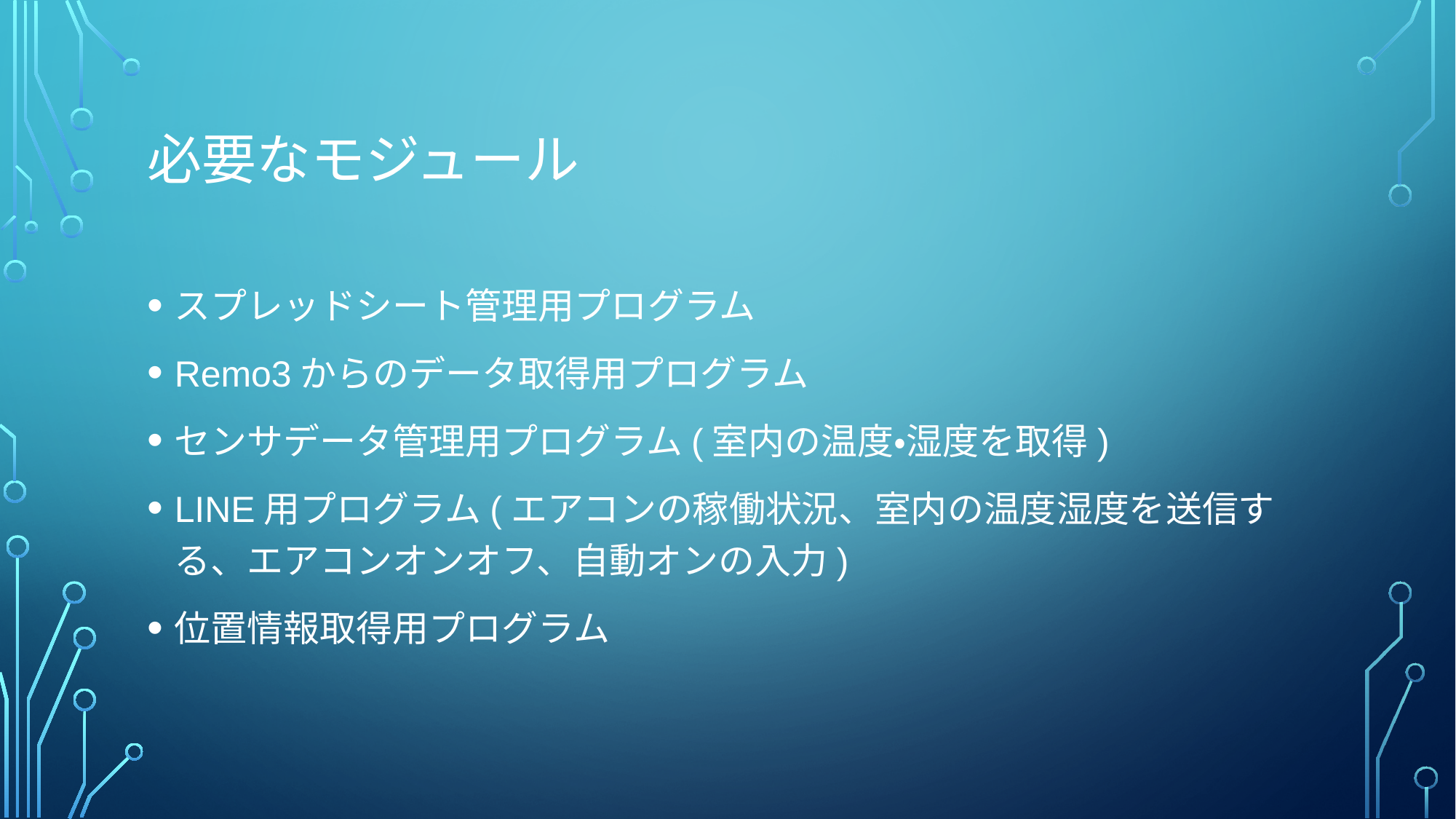

# 必要なモジュール
スプレッドシート管理用プログラム
Remo3からのデータ取得用プログラム
センサデータ管理用プログラム(室内の温度・湿度を取得)
LINE用プログラム(エアコンの稼働状況、室内の温度湿度を送信する、エアコンオンオフ、自動オンの入力)
位置情報取得用プログラム